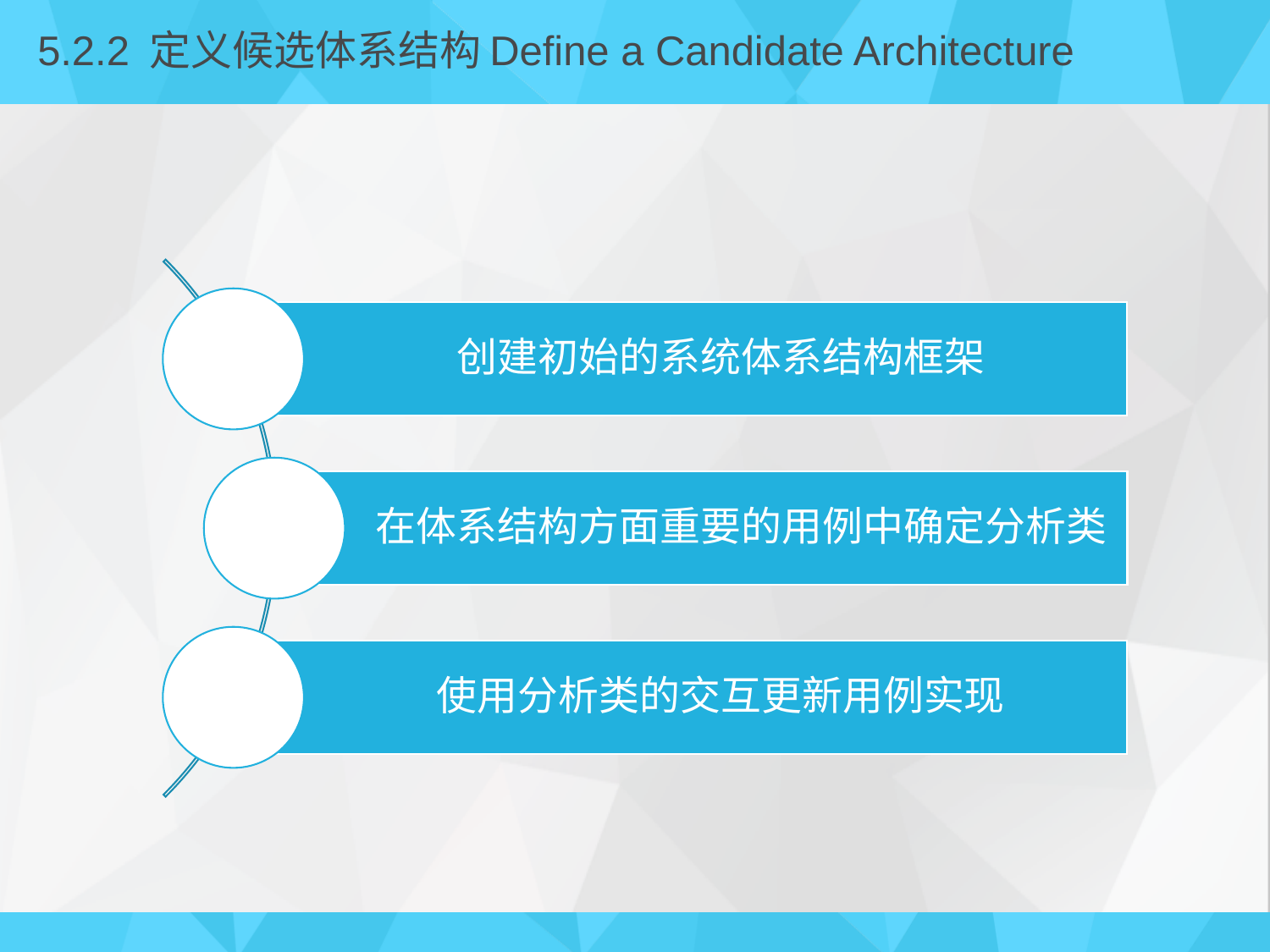

# 5.2.2 定义候选体系结构Define a Candidate Architecture
创建初始的系统体系结构框架
在体系结构方面重要的用例中确定分析类
使用分析类的交互更新用例实现